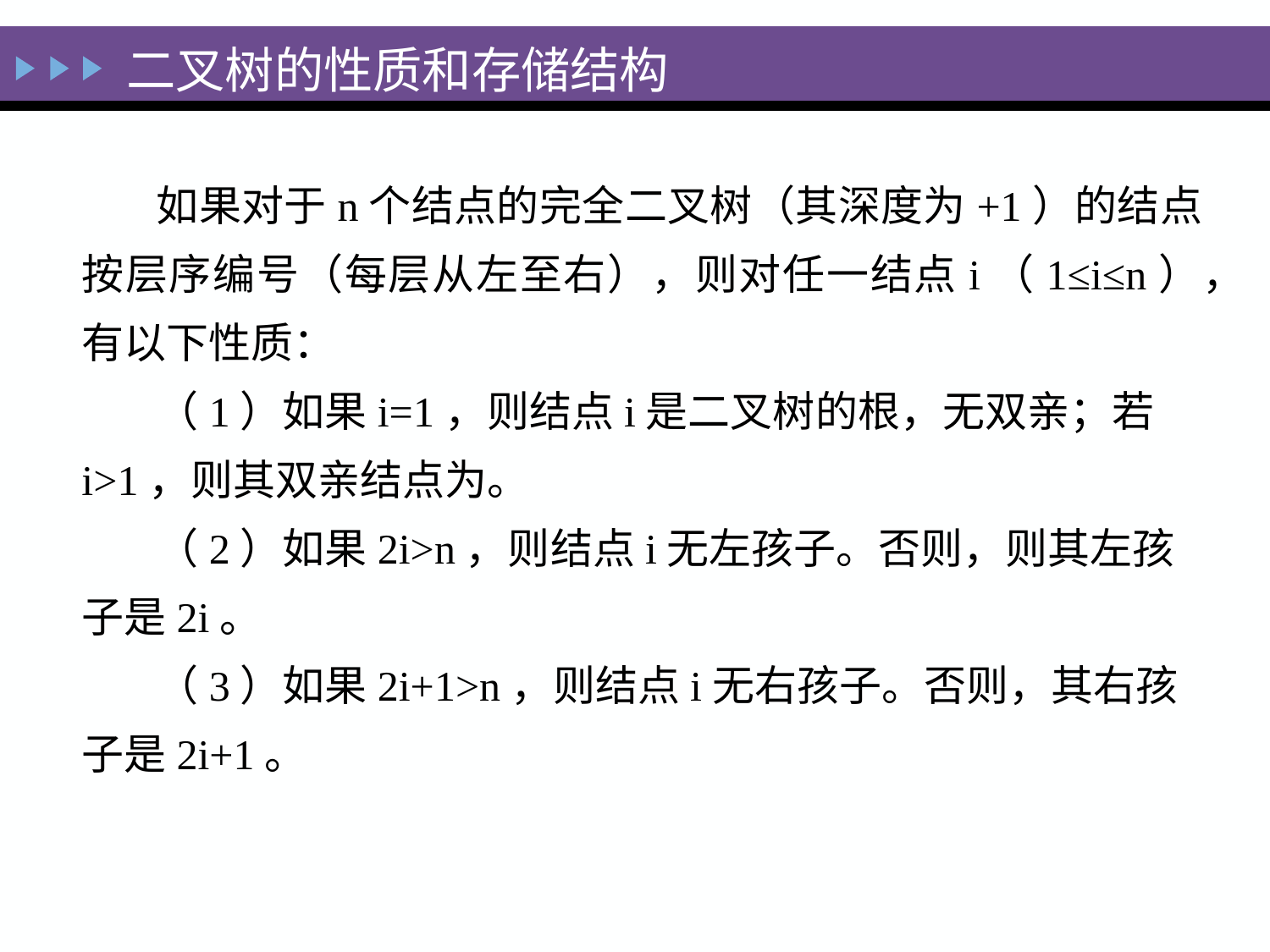

二叉树的性质和存储结构
如果对于n个结点的完全二叉树（其深度为+1）的结点按层序编号（每层从左至右），则对任一结点i（1≤i≤n），有以下性质：
（1）如果i=1，则结点i是二叉树的根，无双亲；若i>1，则其双亲结点为。
（2）如果2i>n，则结点i无左孩子。否则，则其左孩子是2i。
（3）如果2i+1>n，则结点i无右孩子。否则，其右孩子是2i+1。